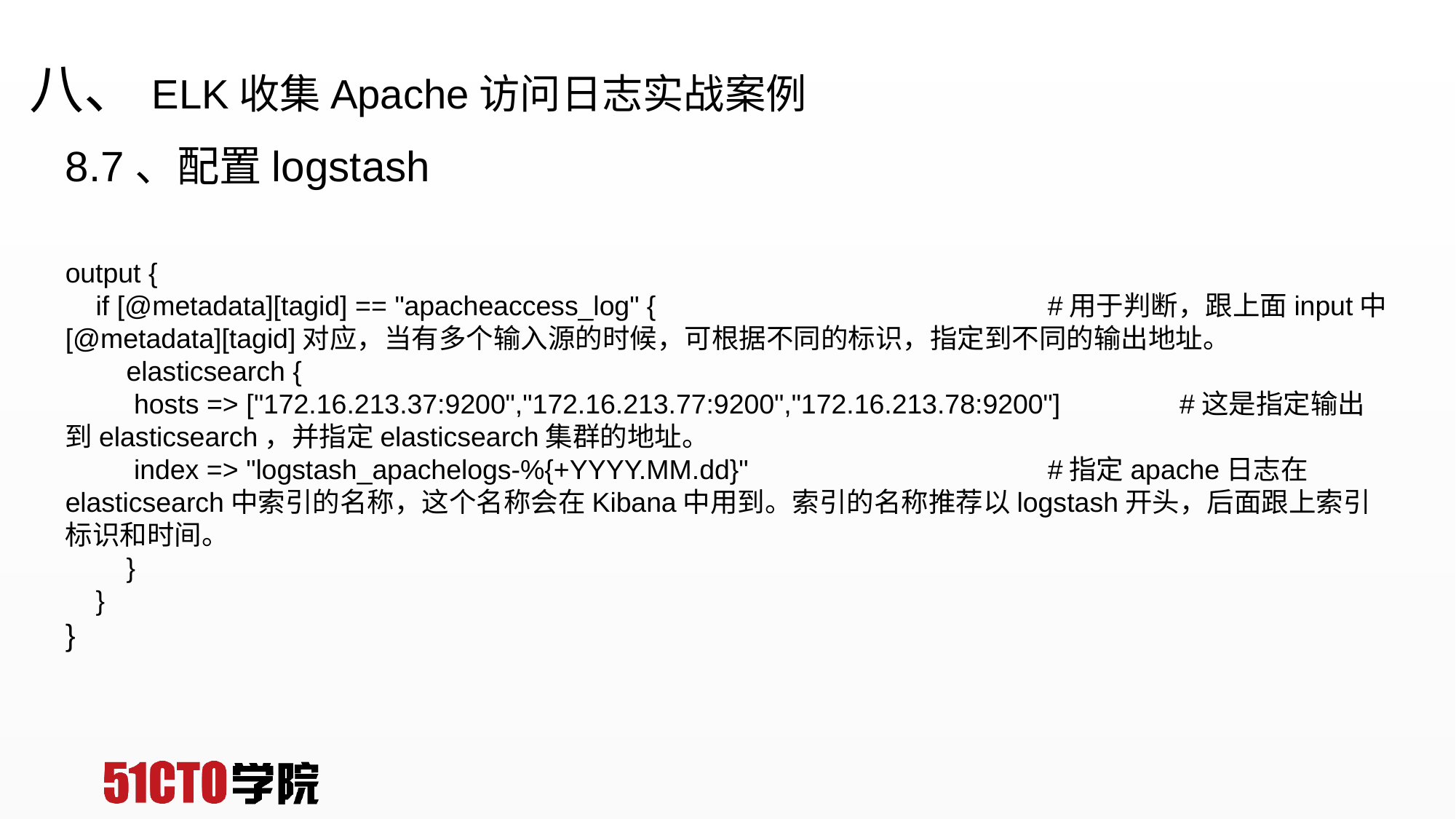

# 八、ELK收集Apache访问日志实战案例
8.7、配置logstash

output {
    if [@metadata][tagid] == "apacheaccess_log" {				#用于判断，跟上面input中[@metadata][tagid]对应，当有多个输入源的时候，可根据不同的标识，指定到不同的输出地址。
        elasticsearch {
         hosts => ["172.16.213.37:9200","172.16.213.77:9200","172.16.213.78:9200"]	   #这是指定输出到elasticsearch，并指定elasticsearch集群的地址。
         index => "logstash_apachelogs-%{+YYYY.MM.dd}"			#指定apache日志在elasticsearch中索引的名称，这个名称会在Kibana中用到。索引的名称推荐以logstash开头，后面跟上索引标识和时间。
        }
    }
}